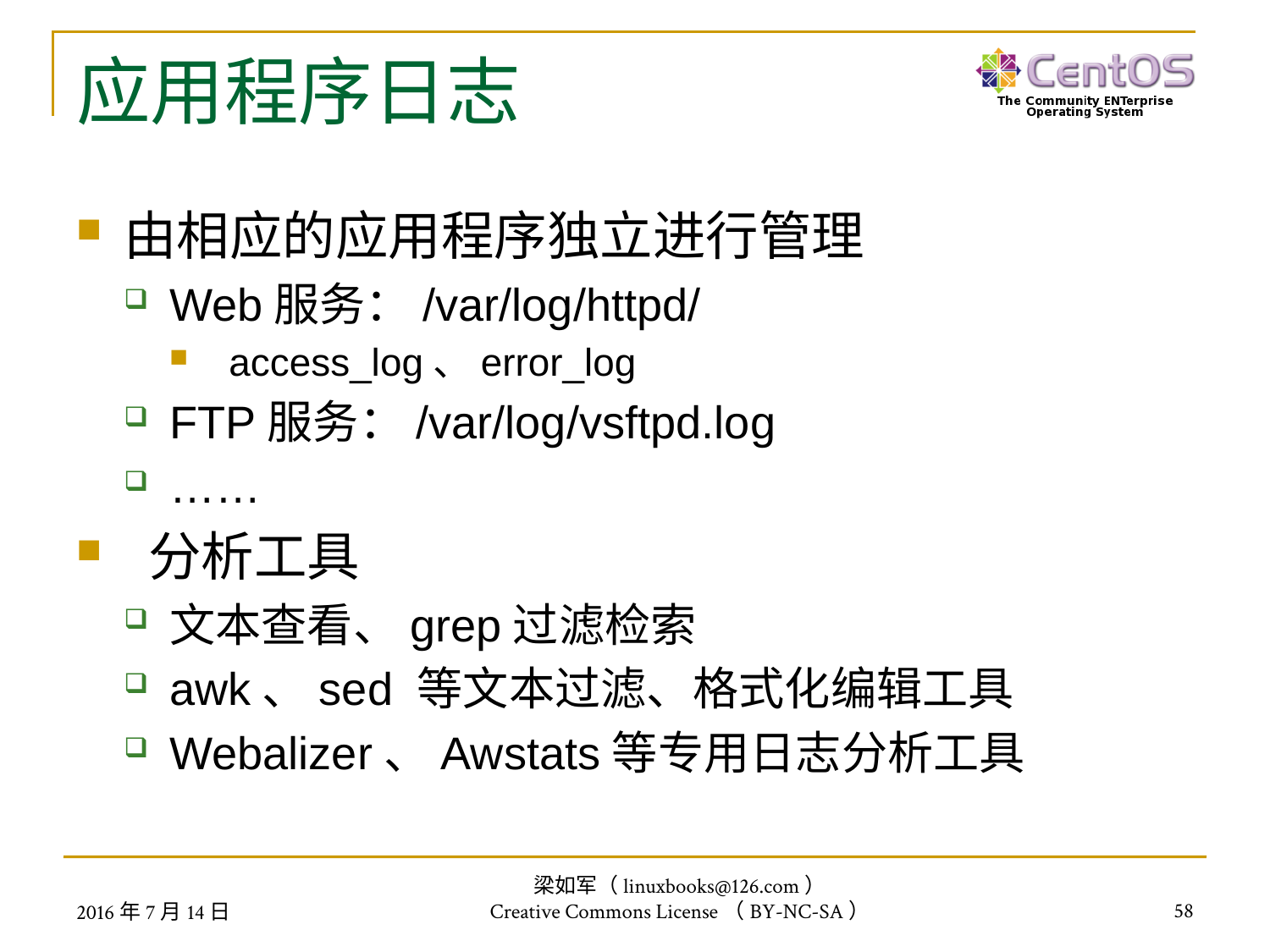

# 应用程序日志
由相应的应用程序独立进行管理
Web服务：/var/log/httpd/
 access_log、error_log
FTP服务：/var/log/vsftpd.log
……
 分析工具
文本查看、grep过滤检索
awk、sed 等文本过滤、格式化编辑工具
Webalizer、Awstats等专用日志分析工具

梁如军（linuxbooks@126.com）
Creative Commons License（BY-NC-SA）
2016年7月14日
58